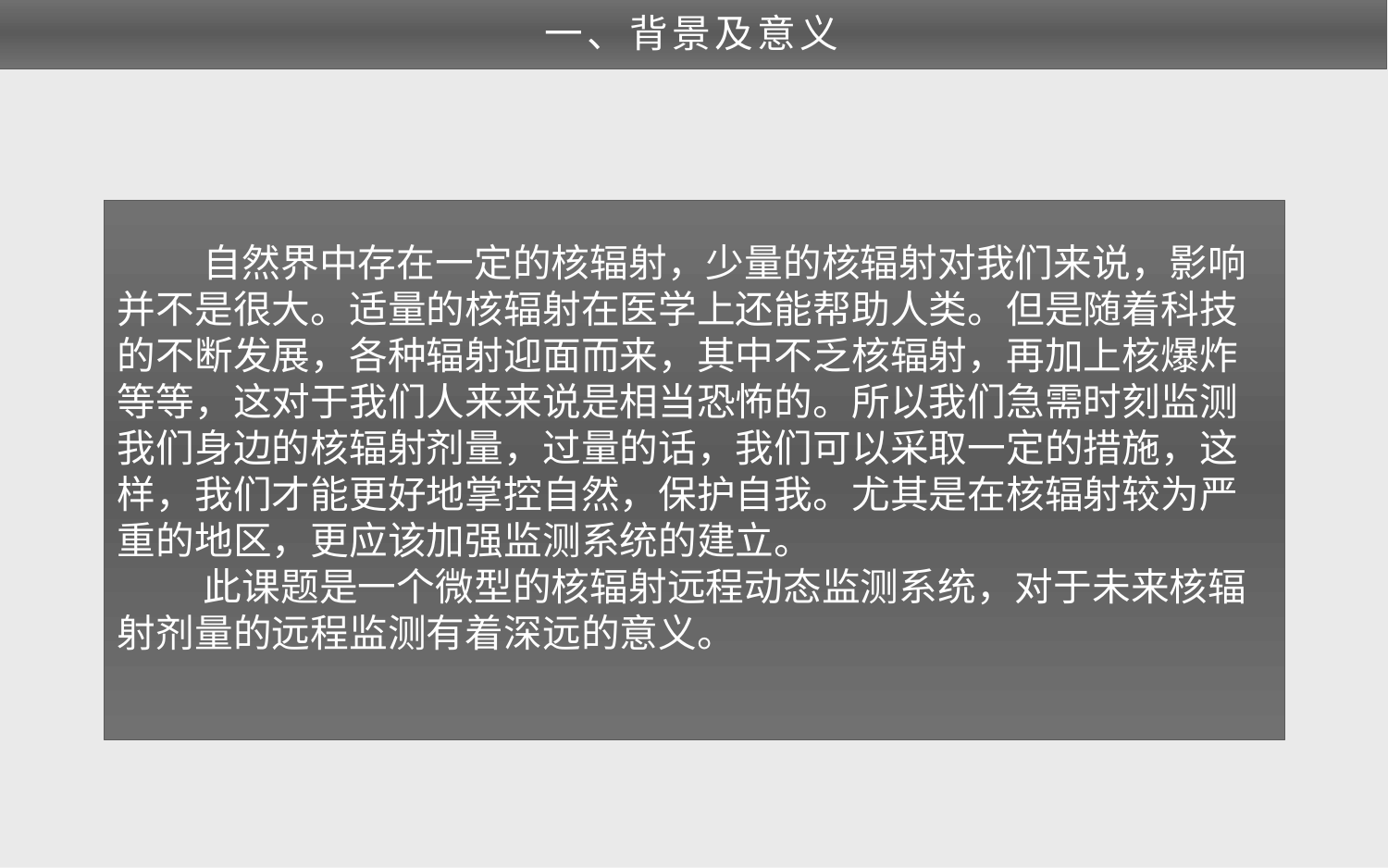

一、背景及意义
         自然界中存在一定的核辐射，少量的核辐射对我们来说，影响并不是很大。适量的核辐射在医学上还能帮助人类。但是随着科技的不断发展，各种辐射迎面而来，其中不乏核辐射，再加上核爆炸等等，这对于我们人来来说是相当恐怖的。所以我们急需时刻监测我们身边的核辐射剂量，过量的话，我们可以采取一定的措施，这样，我们才能更好地掌控自然，保护自我。尤其是在核辐射较为严重的地区，更应该加强监测系统的建立。
         此课题是一个微型的核辐射远程动态监测系统，对于未来核辐射剂量的远程监测有着深远的意义。